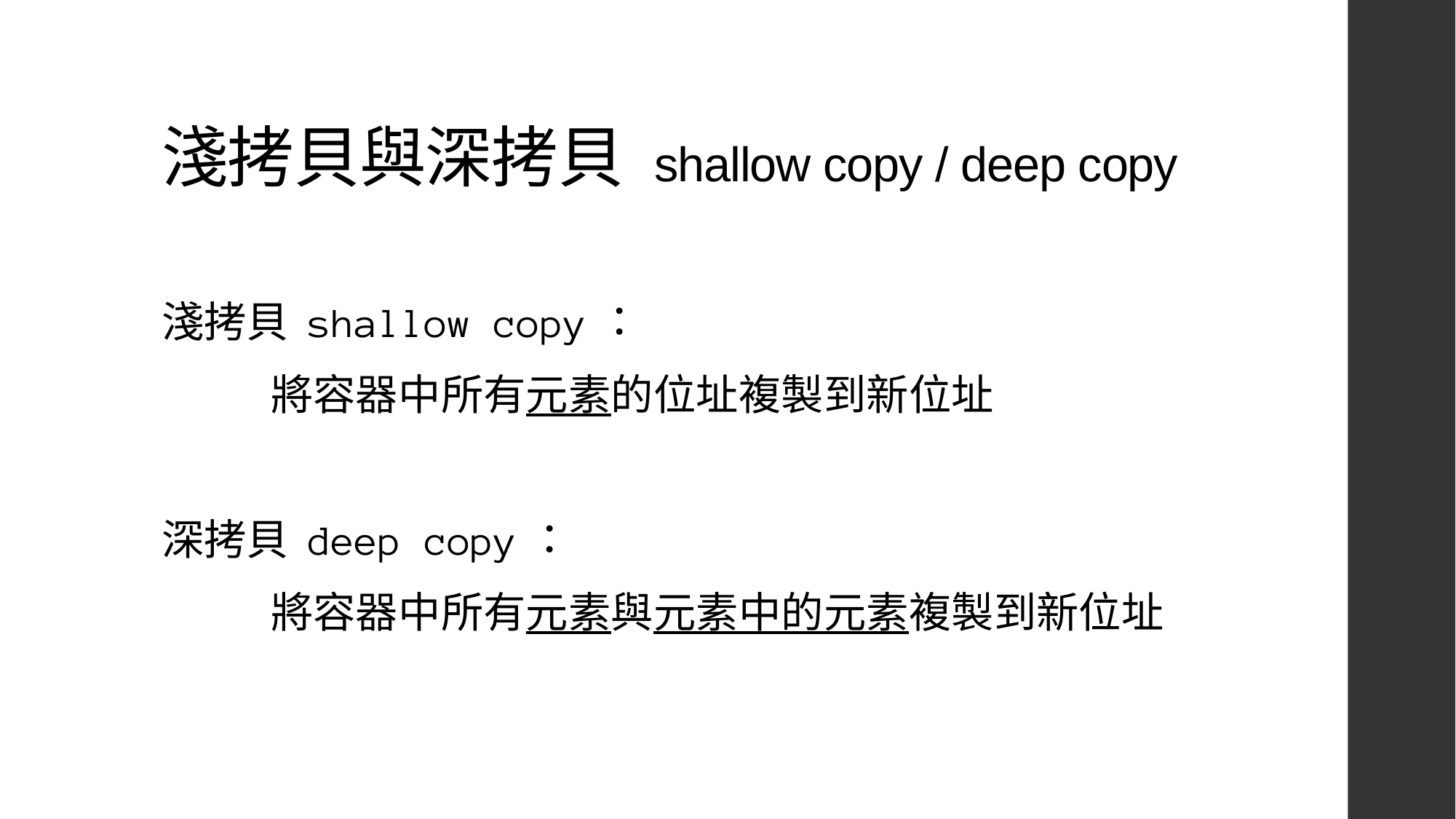

# 淺拷貝與深拷貝 shallow copy / deep copy

淺拷貝 shallow copy：
	將容器中所有元素的位址複製到新位址

深拷貝 deep copy：
	將容器中所有元素與元素中的元素複製到新位址